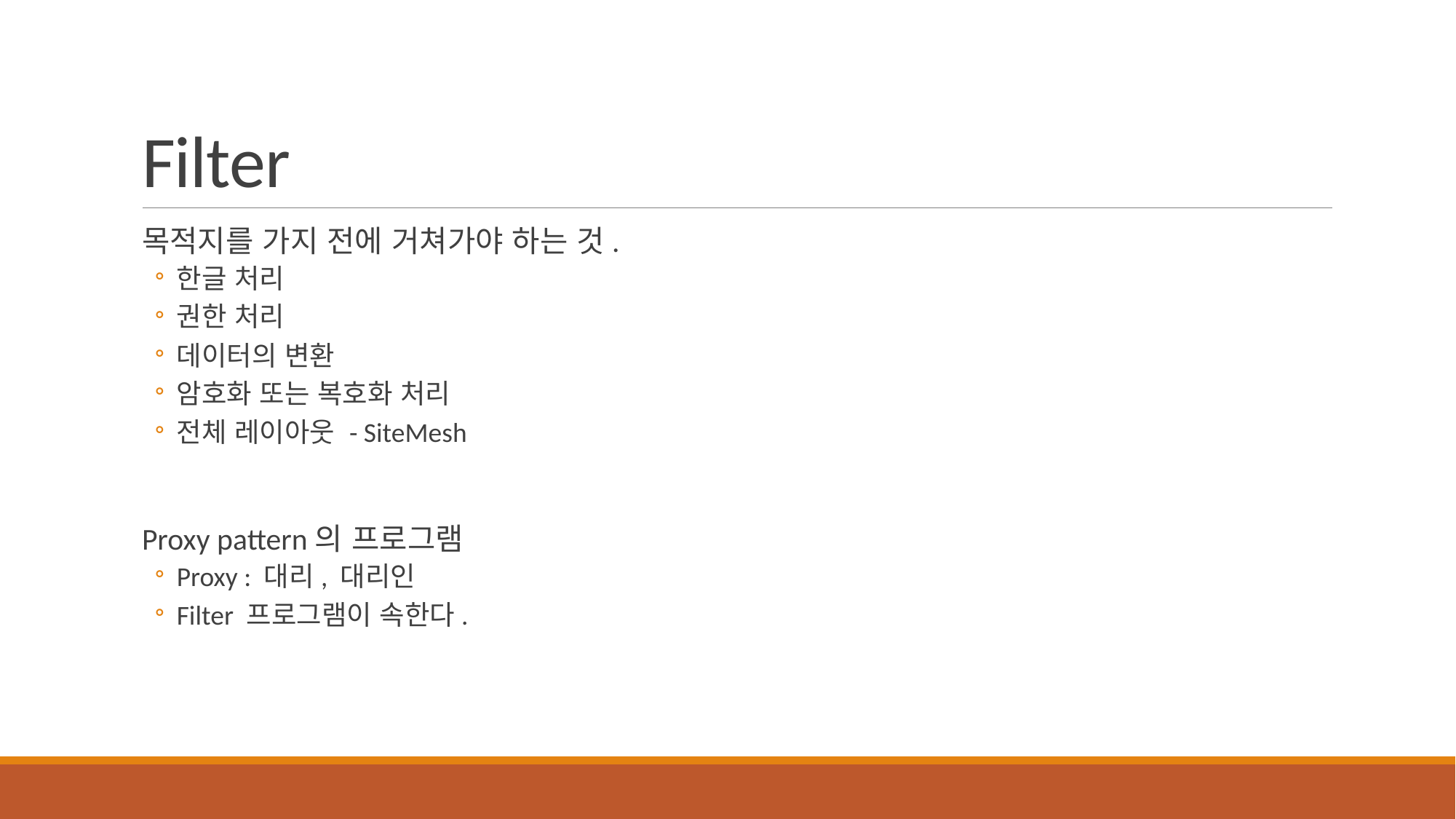

# Filter
목적지를 가지 전에 거쳐가야 하는 것.
한글 처리
권한 처리
데이터의 변환
암호화 또는 복호화 처리
전체 레이아웃 - SiteMesh

Proxy pattern의 프로그램
Proxy : 대리, 대리인
Filter 프로그램이 속한다.